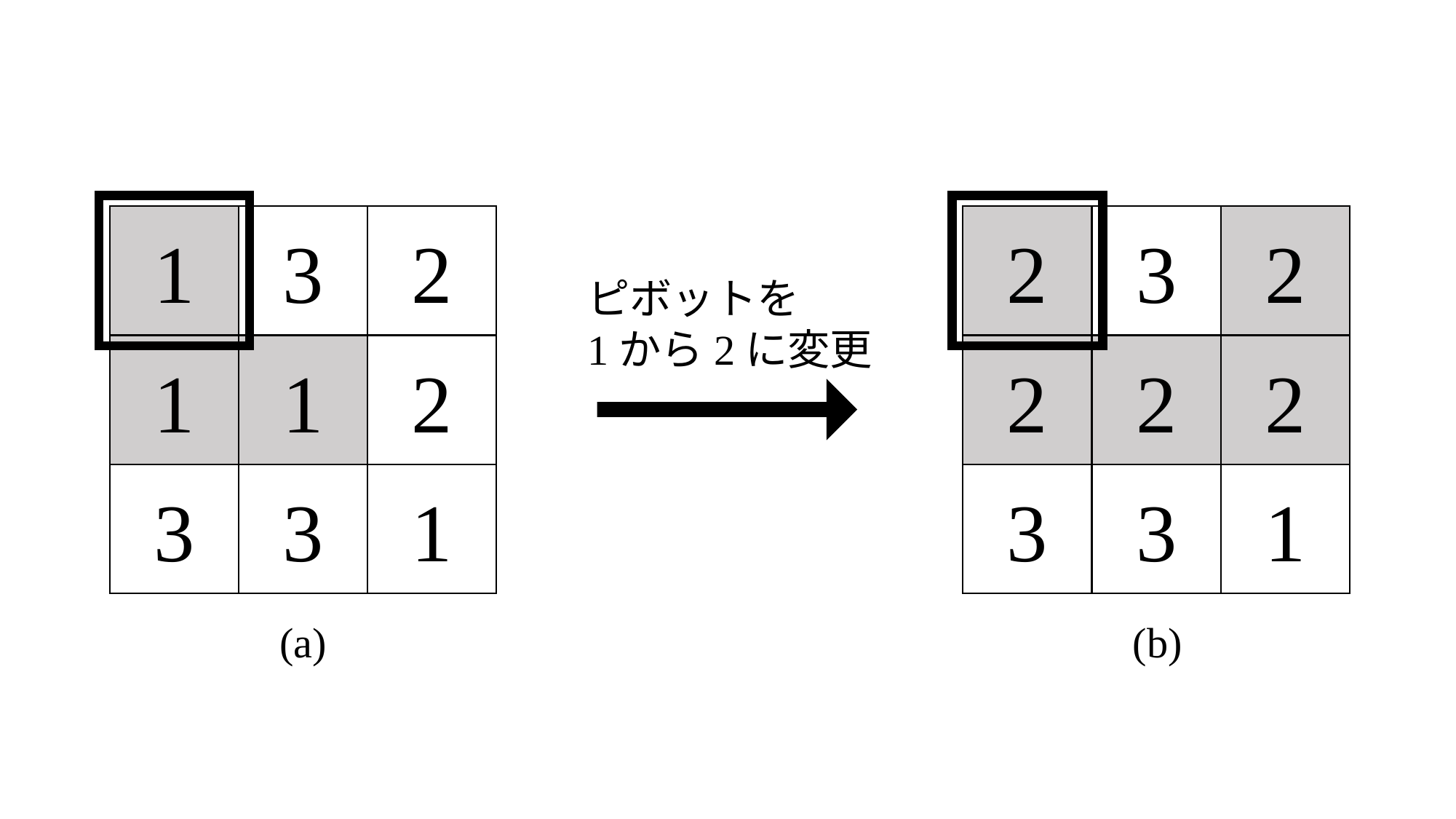

図とアニメーション
1
3
2
1
1
2
3
3
1
図とアニメーション
2
3
2
2
2
2
3
3
1
ピボットを
1から2に変更

(a)
(b)